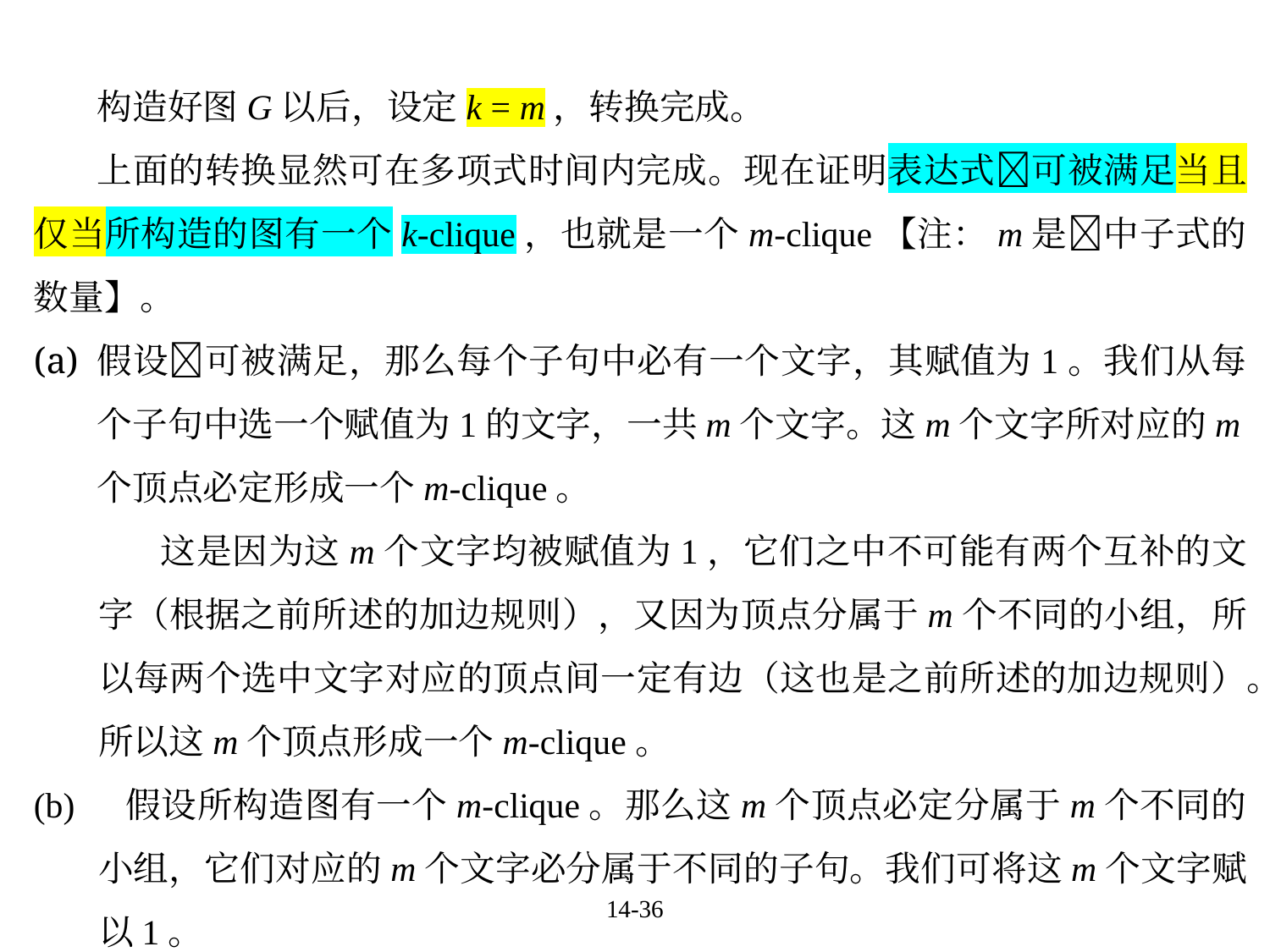

构造好图G以后，设定k = m，转换完成。
上面的转换显然可在多项式时间内完成。现在证明表达式Φ可被满足当且仅当所构造的图有一个k-clique，也就是一个m-clique【注：m是Φ中子式的数量】。
假设Φ可被满足，那么每个子句中必有一个文字，其赋值为1。我们从每个子句中选一个赋值为1的文字，一共m个文字。这m个文字所对应的m个顶点必定形成一个m-clique。
这是因为这m个文字均被赋值为1，它们之中不可能有两个互补的文字（根据之前所述的加边规则），又因为顶点分属于m个不同的小组，所以每两个选中文字对应的顶点间一定有边（这也是之前所述的加边规则）。所以这m个顶点形成一个m-clique。
(b)	  假设所构造图有一个m-clique。那么这m个顶点必定分属于m个不同的小组，它们对应的m个文字必分属于不同的子句。我们可将这m个文字赋以1。
(接下页)
14-36